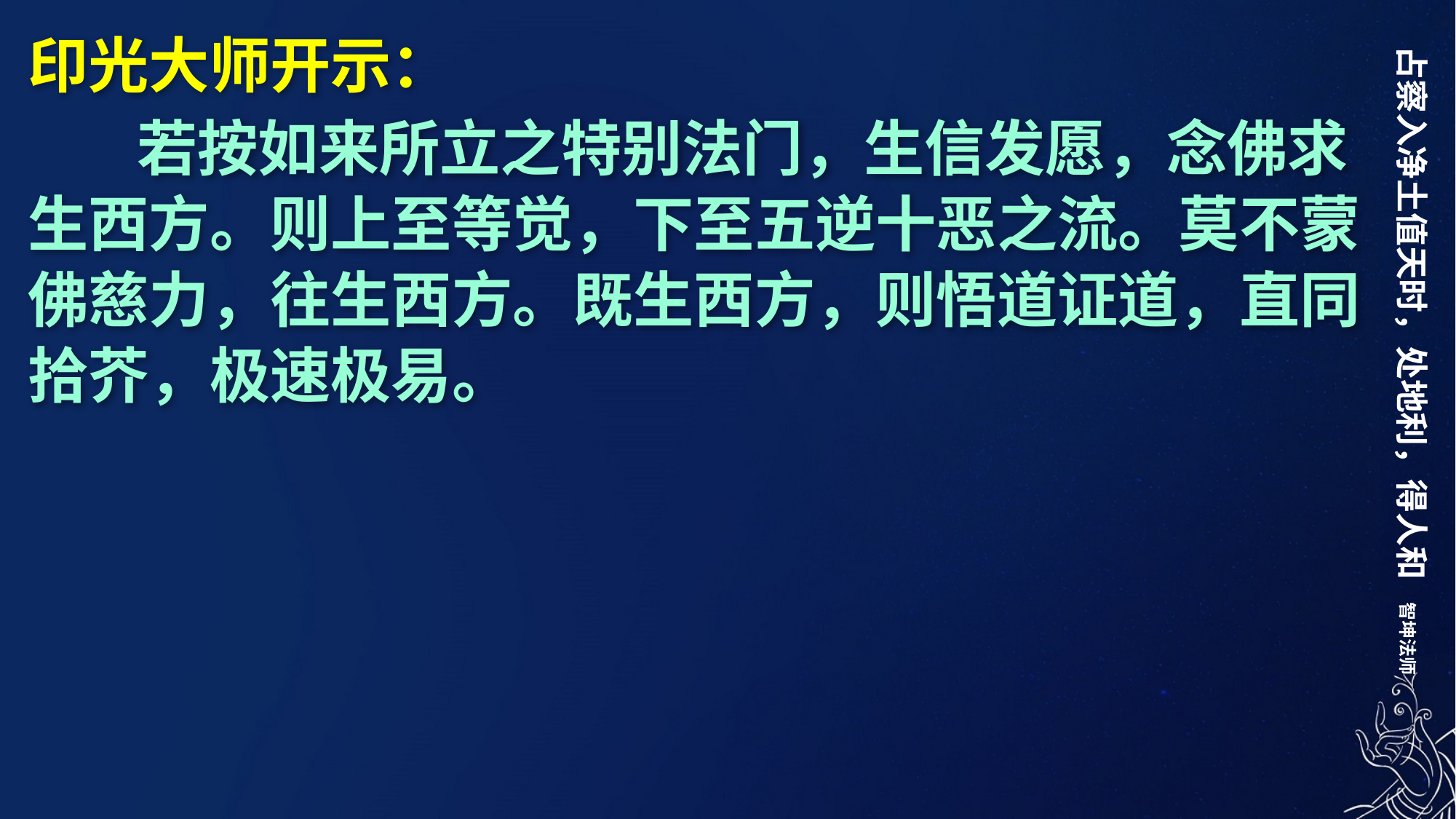

印光大师开示：
	若按如来所立之特别法门，生信发愿，念佛求生西方。则上至等觉，下至五逆十恶之流。莫不蒙佛慈力，往生西方。既生西方，则悟道证道，直同拾芥，极速极易。